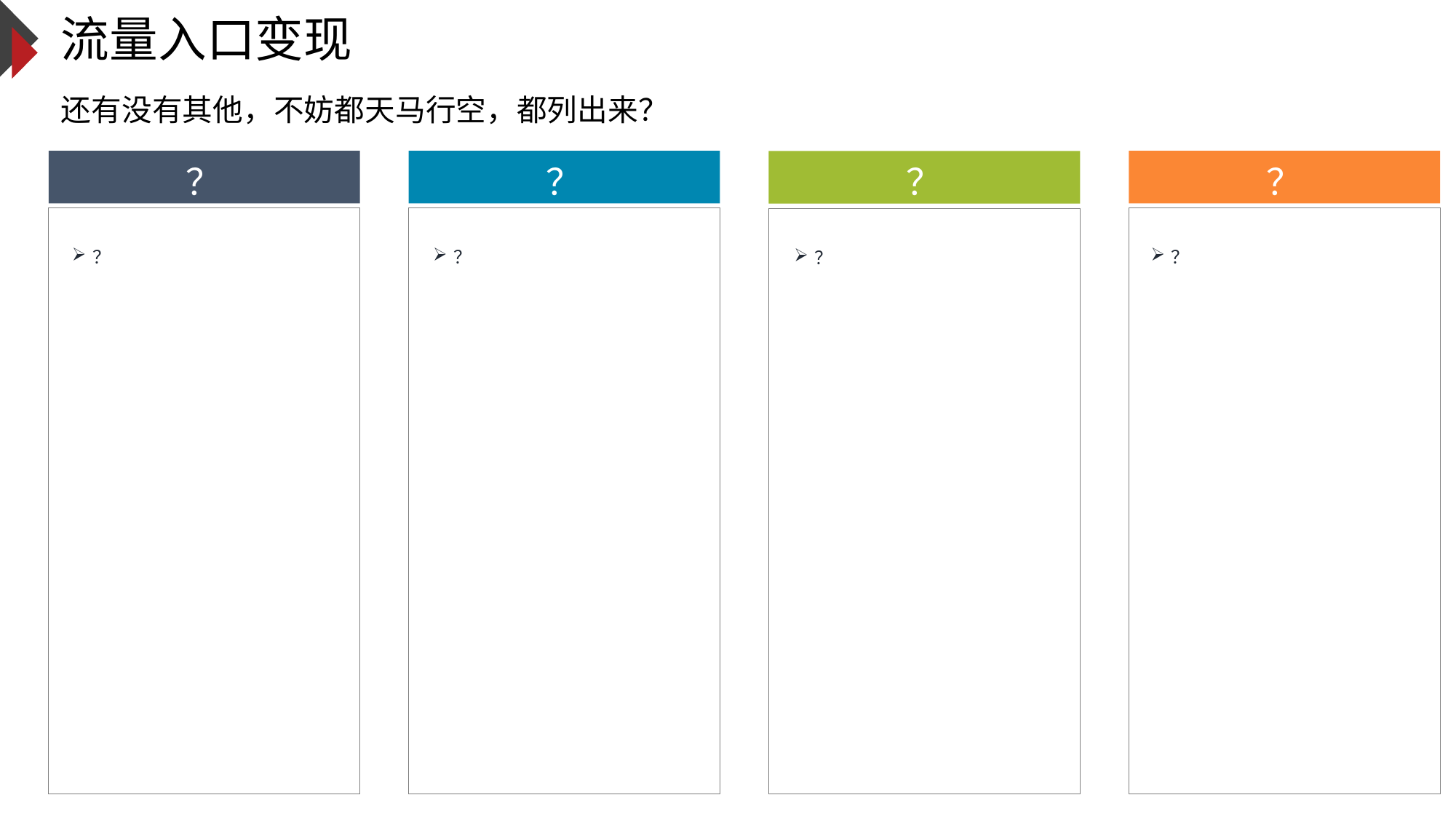

# 流量入口变现
还有没有其他，不妨都天马行空，都列出来？

？

？

？

？

？

？

？

？